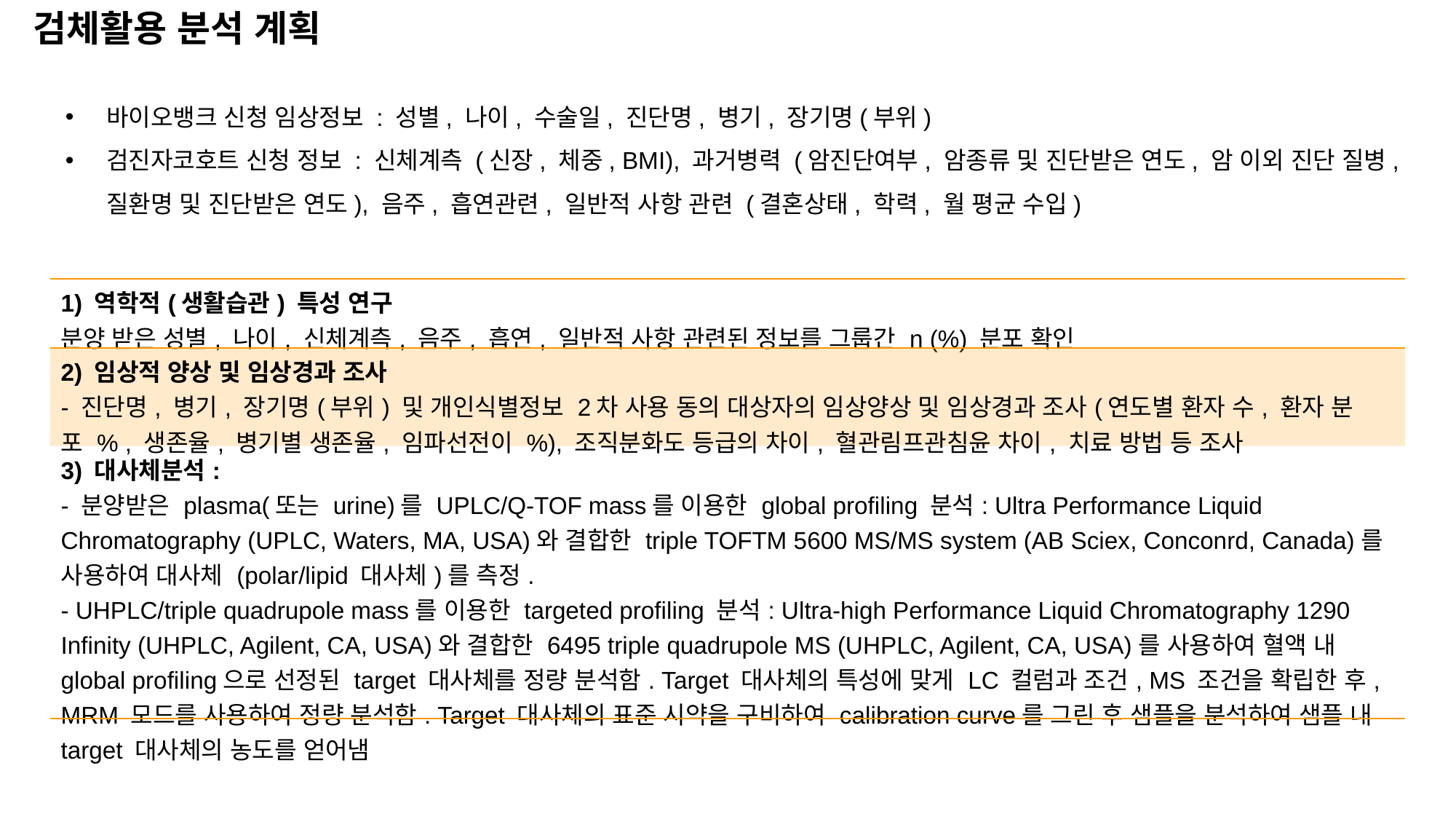

검체활용 분석 계획
바이오뱅크 신청 임상정보 : 성별, 나이, 수술일, 진단명, 병기, 장기명(부위)
검진자코호트 신청 정보 : 신체계측 (신장, 체중, BMI), 과거병력 (암진단여부, 암종류 및 진단받은 연도, 암 이외 진단 질병, 질환명 및 진단받은 연도), 음주, 흡연관련, 일반적 사항 관련 (결혼상태, 학력, 월 평균 수입)
| 1) 역학적(생활습관) 특성 연구 분양 받은 성별, 나이, 신체계측, 음주, 흡연, 일반적 사항 관련된 정보를 그룹간 n (%) 분포 확인 |
| --- |
| 2) 임상적 양상 및 임상경과 조사 - 진단명, 병기, 장기명(부위) 및 개인식별정보 2차 사용 동의 대상자의 임상양상 및 임상경과 조사(연도별 환자 수, 환자 분포 % , 생존율, 병기별 생존율, 임파선전이 %), 조직분화도 등급의 차이, 혈관림프관침윤 차이, 치료 방법 등 조사 |
| 3) 대사체분석: - 분양받은 plasma(또는 urine)를 UPLC/Q-TOF mass를 이용한 global profiling 분석: Ultra Performance Liquid Chromatography (UPLC, Waters, MA, USA)와 결합한 triple TOFTM 5600 MS/MS system (AB Sciex, Conconrd, Canada)를 사용하여 대사체 (polar/lipid 대사체)를 측정. - UHPLC/triple quadrupole mass를 이용한 targeted profiling 분석: Ultra-high Performance Liquid Chromatography 1290 Infinity (UHPLC, Agilent, CA, USA)와 결합한 6495 triple quadrupole MS (UHPLC, Agilent, CA, USA)를 사용하여 혈액 내 global profiling으로 선정된 target 대사체를 정량 분석함. Target 대사체의 특성에 맞게 LC 컬럼과 조건, MS 조건을 확립한 후, MRM 모드를 사용하여 정량 분석함. Target 대사체의 표준 시약을 구비하여 calibration curve를 그린 후 샘플을 분석하여 샘플 내 target 대사체의 농도를 얻어냄 |